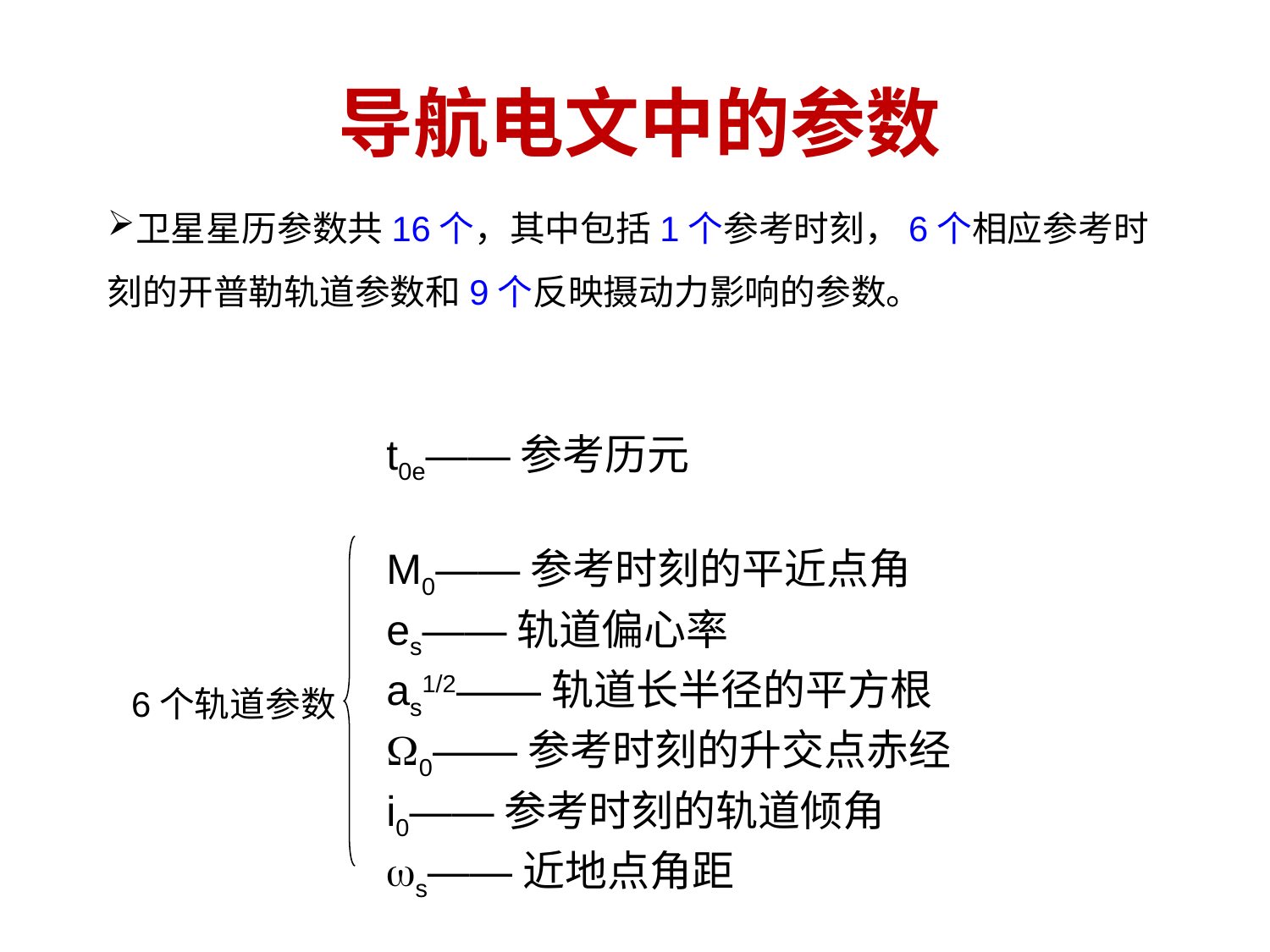

# 导航电文中的参数
卫星星历参数共16个，其中包括1个参考时刻，6个相应参考时刻的开普勒轨道参数和9个反映摄动力影响的参数。
t0e——参考历元

M0——参考时刻的平近点角
es——轨道偏心率
as1/2——轨道长半径的平方根
Ω0——参考时刻的升交点赤经
i0——参考时刻的轨道倾角
ωs——近地点角距

6个轨道参数